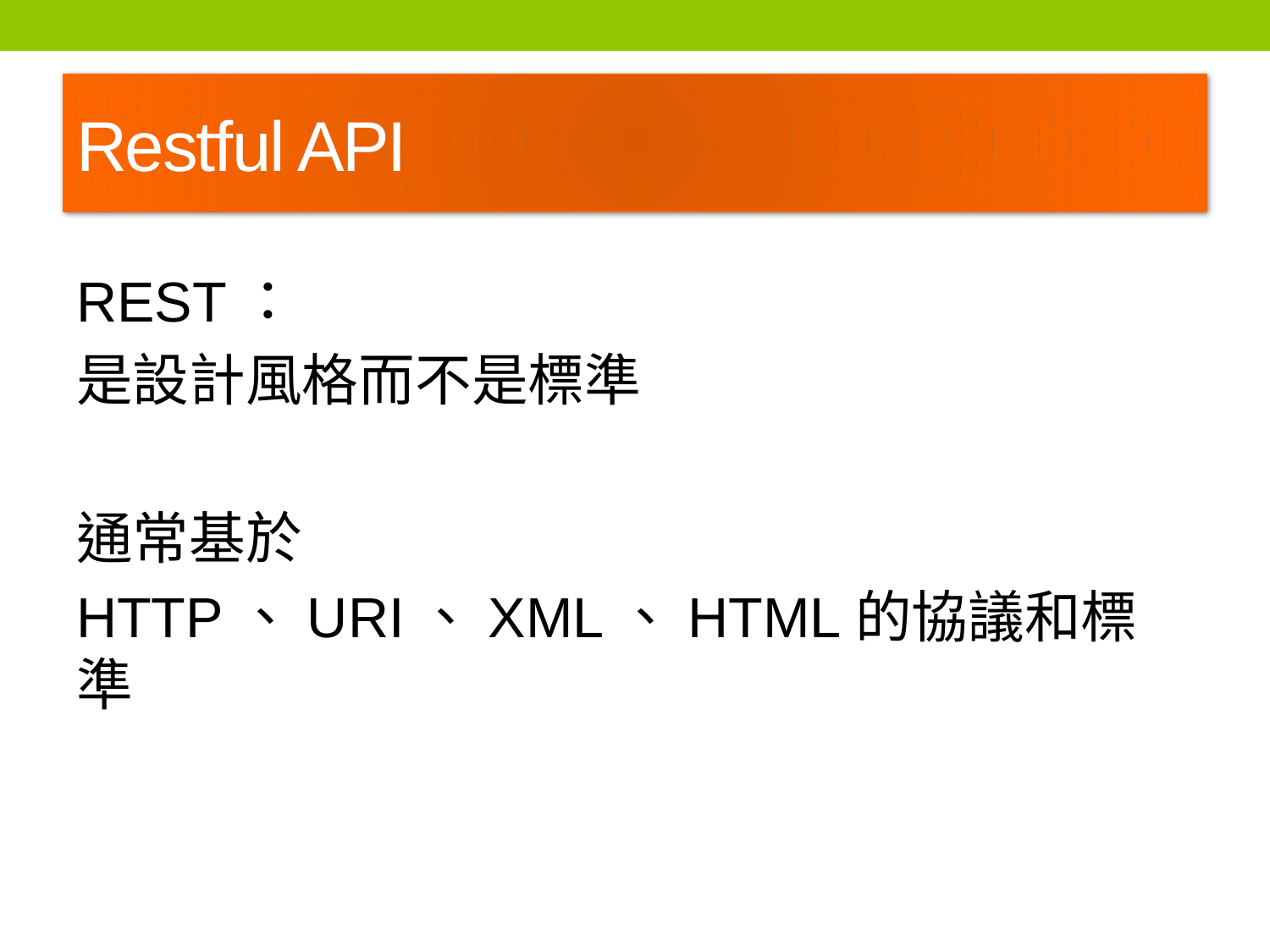

# Restful API

REST：
是設計風格而不是標準

通常基於
HTTP、URI、XML、HTML的協議和標準